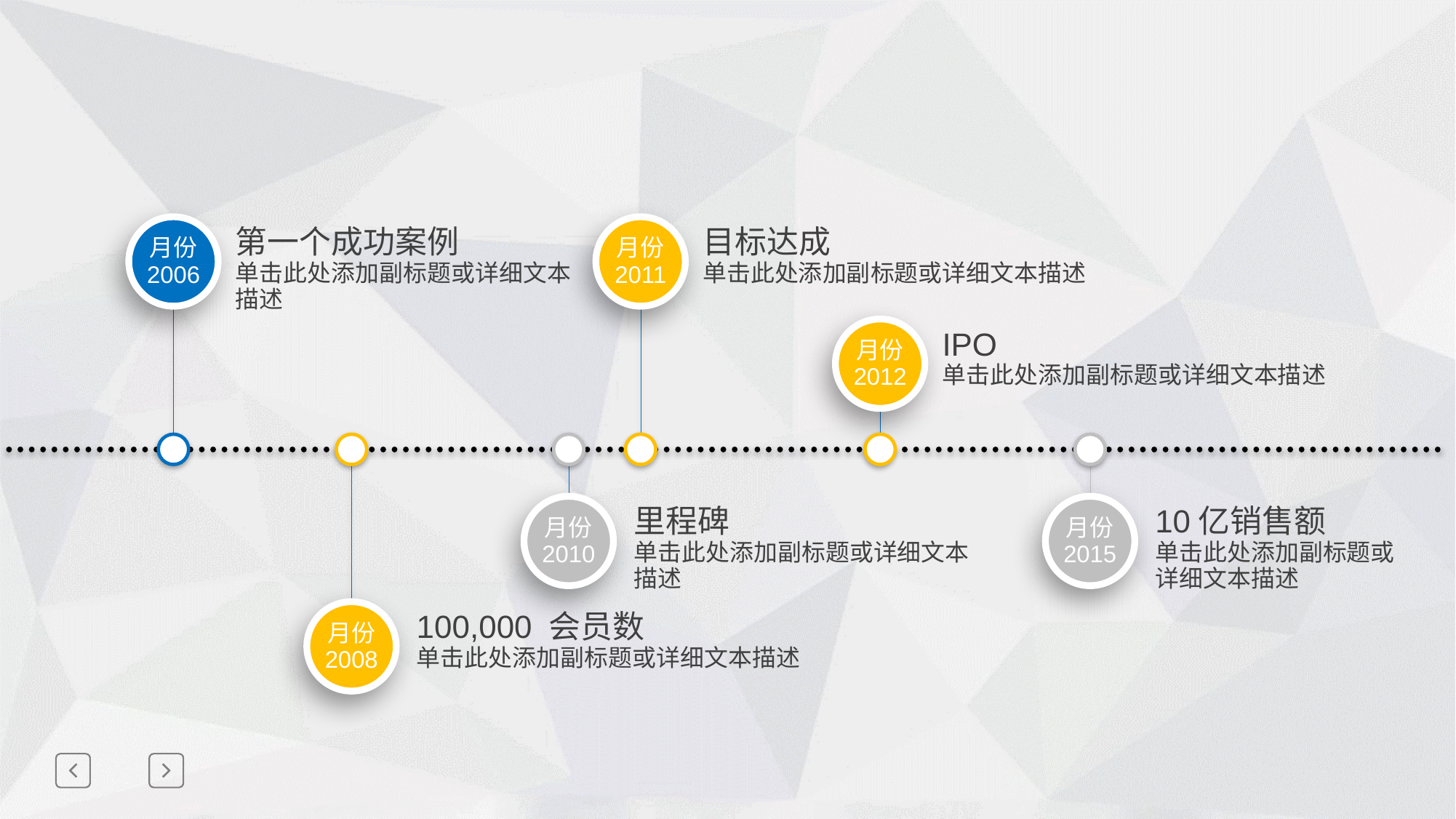

月份
2006
月份
2011
第一个成功案例
单击此处添加副标题或详细文本描述
目标达成
单击此处添加副标题或详细文本描述
月份
2012
IPO
单击此处添加副标题或详细文本描述

月份
2010
月份
2015
里程碑
单击此处添加副标题或详细文本描述
10亿销售额
单击此处添加副标题或详细文本描述
月份
2008
100,000 会员数
单击此处添加副标题或详细文本描述